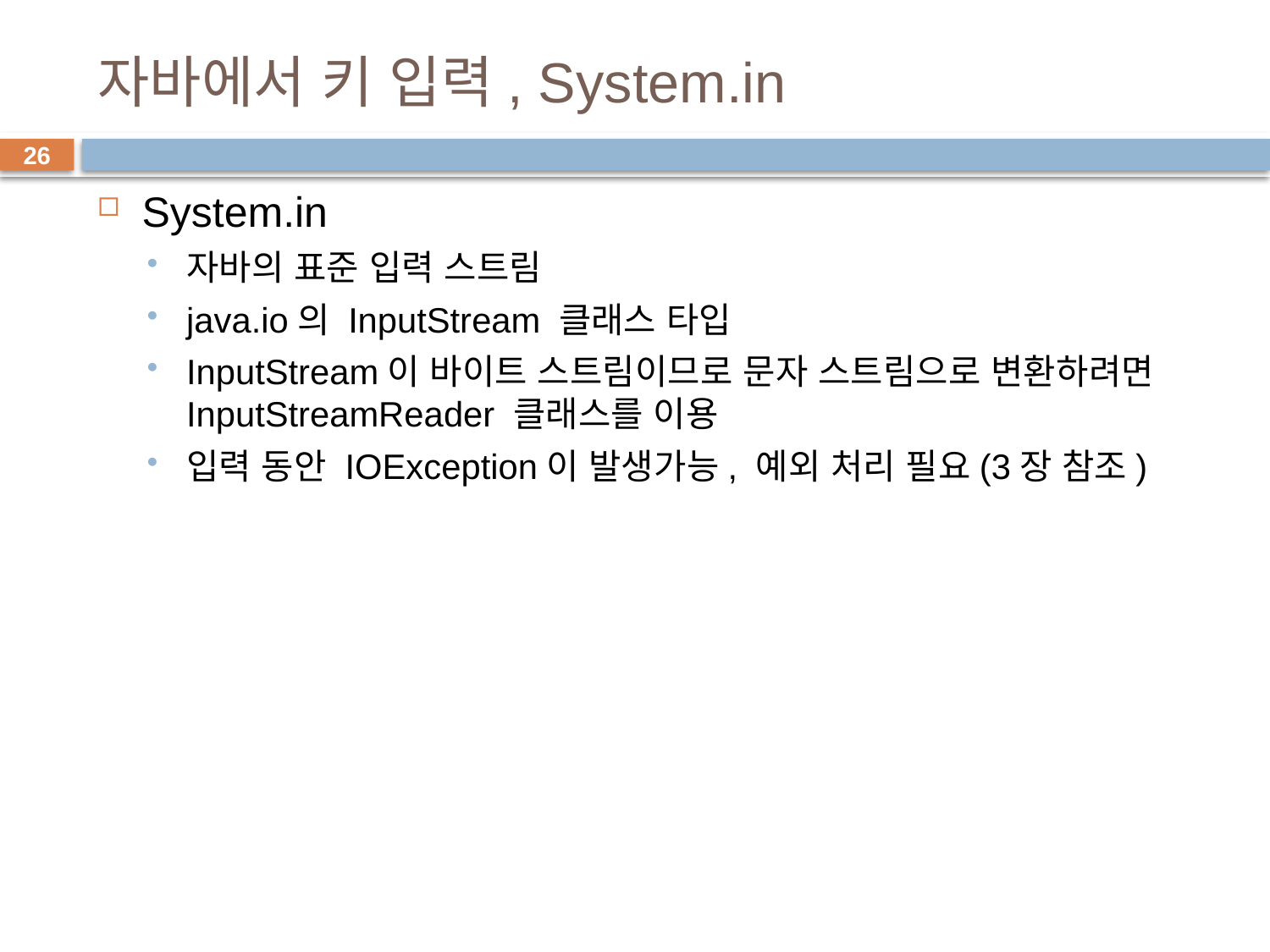

# 자바에서 키 입력, System.in
26
System.in
자바의 표준 입력 스트림
java.io의 InputStream 클래스 타입
InputStream이 바이트 스트림이므로 문자 스트림으로 변환하려면 InputStreamReader 클래스를 이용
입력 동안 IOException이 발생가능, 예외 처리 필요(3장 참조)